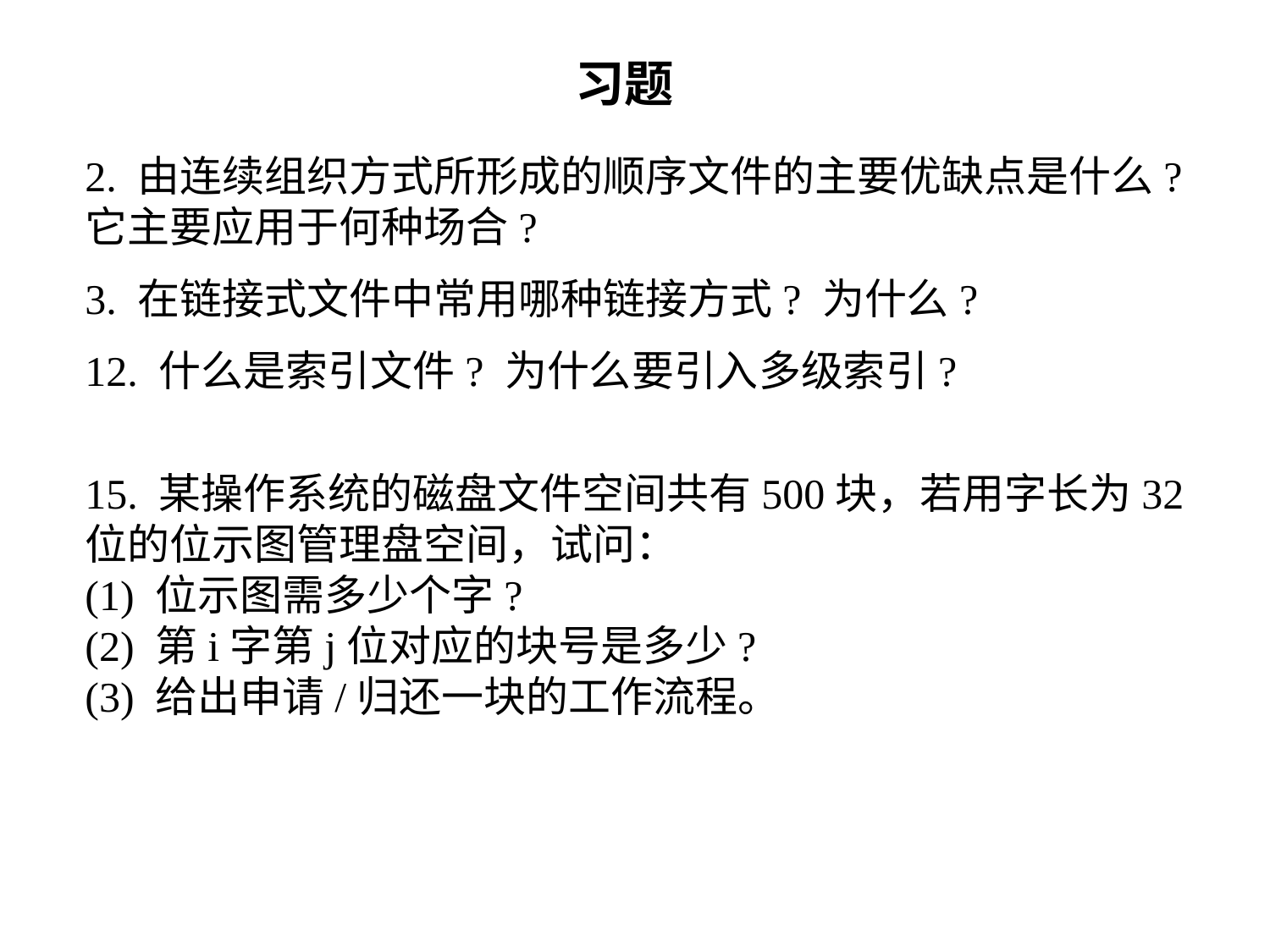

习题
2. 由连续组织方式所形成的顺序文件的主要优缺点是什么? 它主要应用于何种场合?
3. 在链接式文件中常用哪种链接方式? 为什么?
12. 什么是索引文件? 为什么要引入多级索引?
15. 某操作系统的磁盘文件空间共有500块，若用字长为32位的位示图管理盘空间，试问：
(1) 位示图需多少个字?
(2) 第i字第j位对应的块号是多少?
(3) 给出申请/归还一块的工作流程。
92